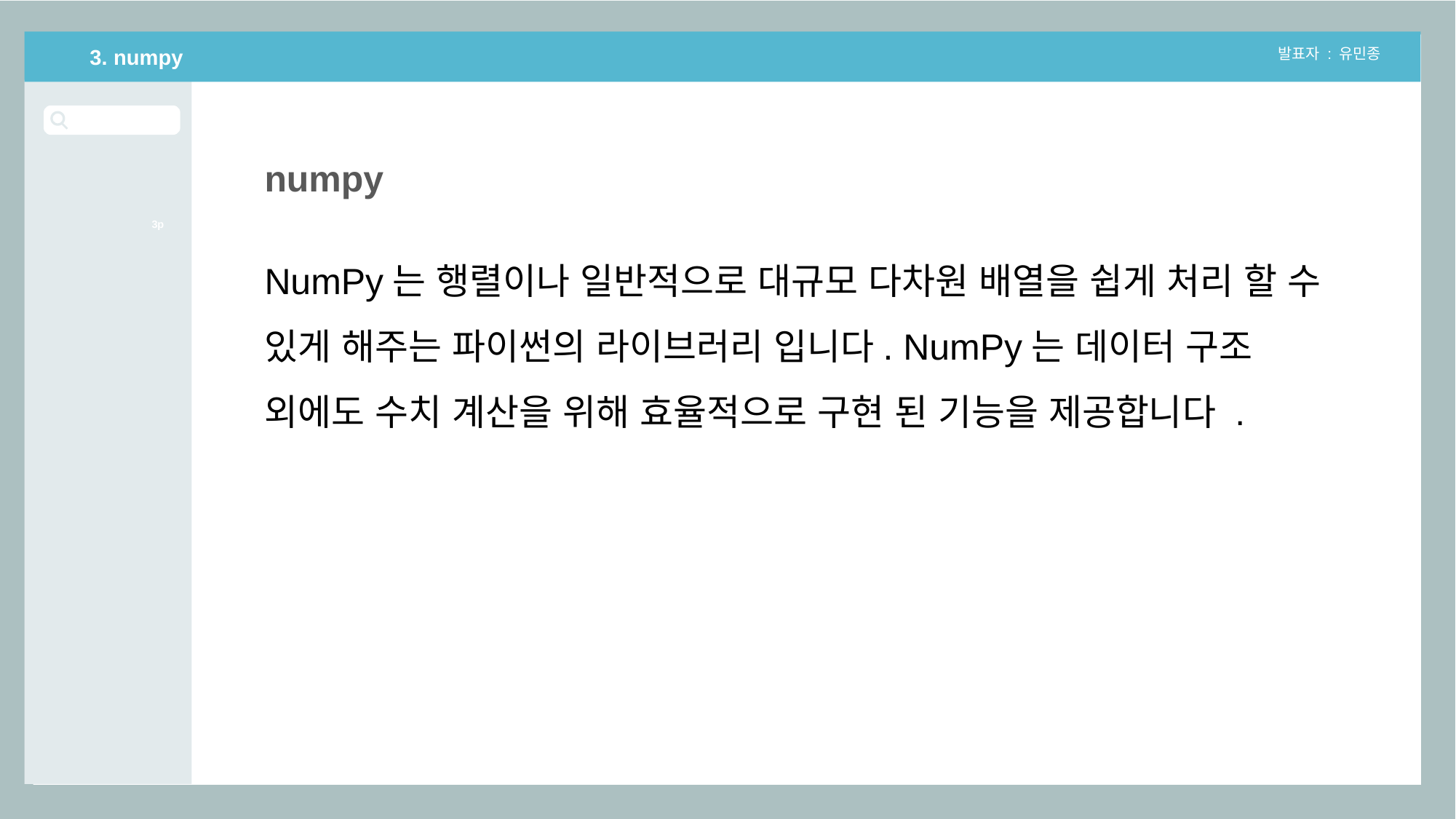

3. numpy
발표자 : 유민종

numpy
3p
NumPy는 행렬이나 일반적으로 대규모 다차원 배열을 쉽게 처리 할 수 있게 해주는 파이썬의 라이브러리 입니다. NumPy는 데이터 구조 외에도 수치 계산을 위해 효율적으로 구현 된 기능을 제공합니다 .